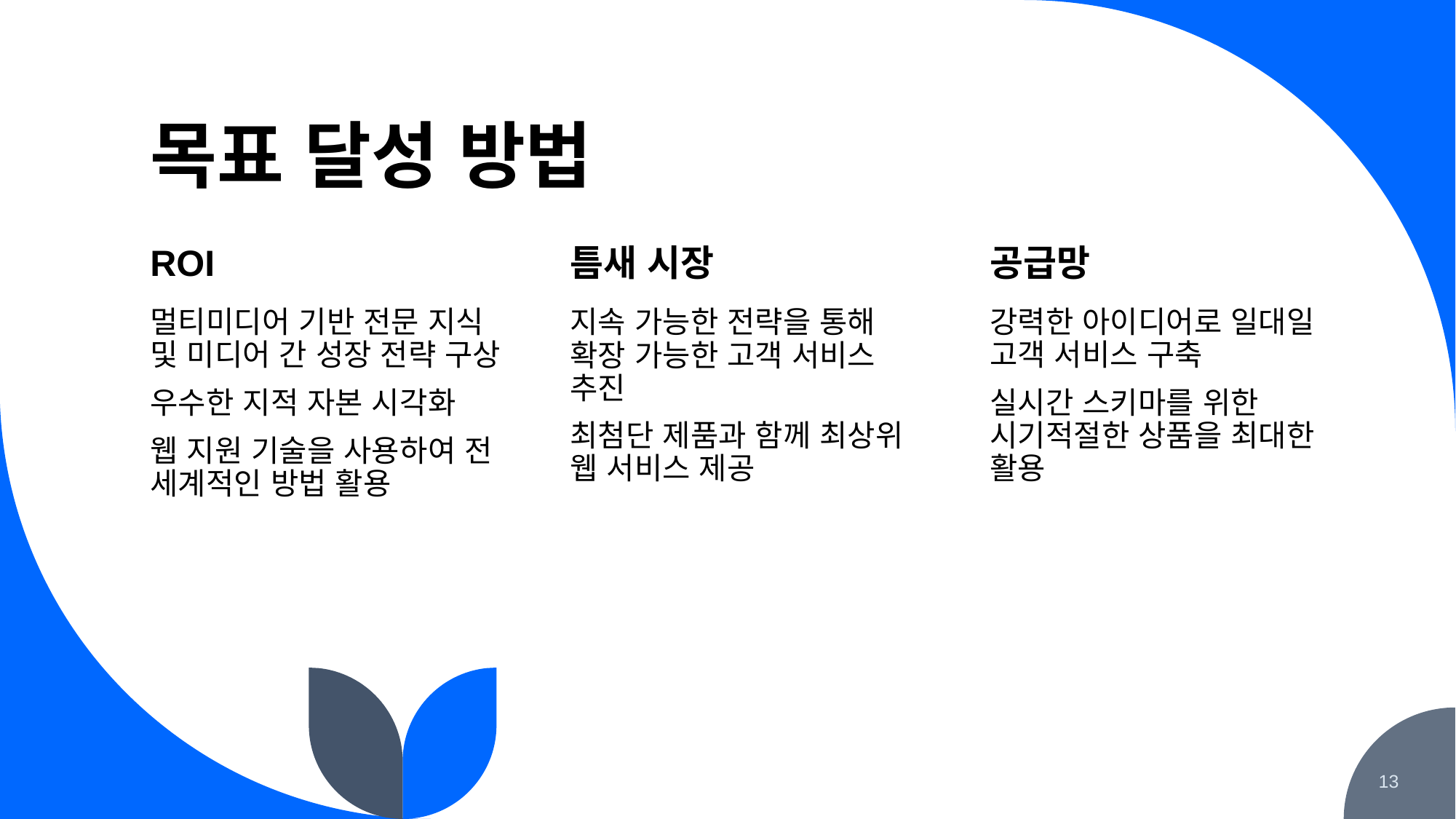

# 목표 달성 방법
ROI
틈새 시장
공급망
멀티미디어 기반 전문 지식 및 미디어 간 성장 전략 구상
우수한 지적 자본 시각화
웹 지원 기술을 사용하여 전 세계적인 방법 활용

지속 가능한 전략을 통해 확장 가능한 고객 서비스 추진
최첨단 제품과 함께 최상위 웹 서비스 제공

강력한 아이디어로 일대일 고객 서비스 구축
실시간 스키마를 위한 시기적절한 상품을 최대한 활용
13